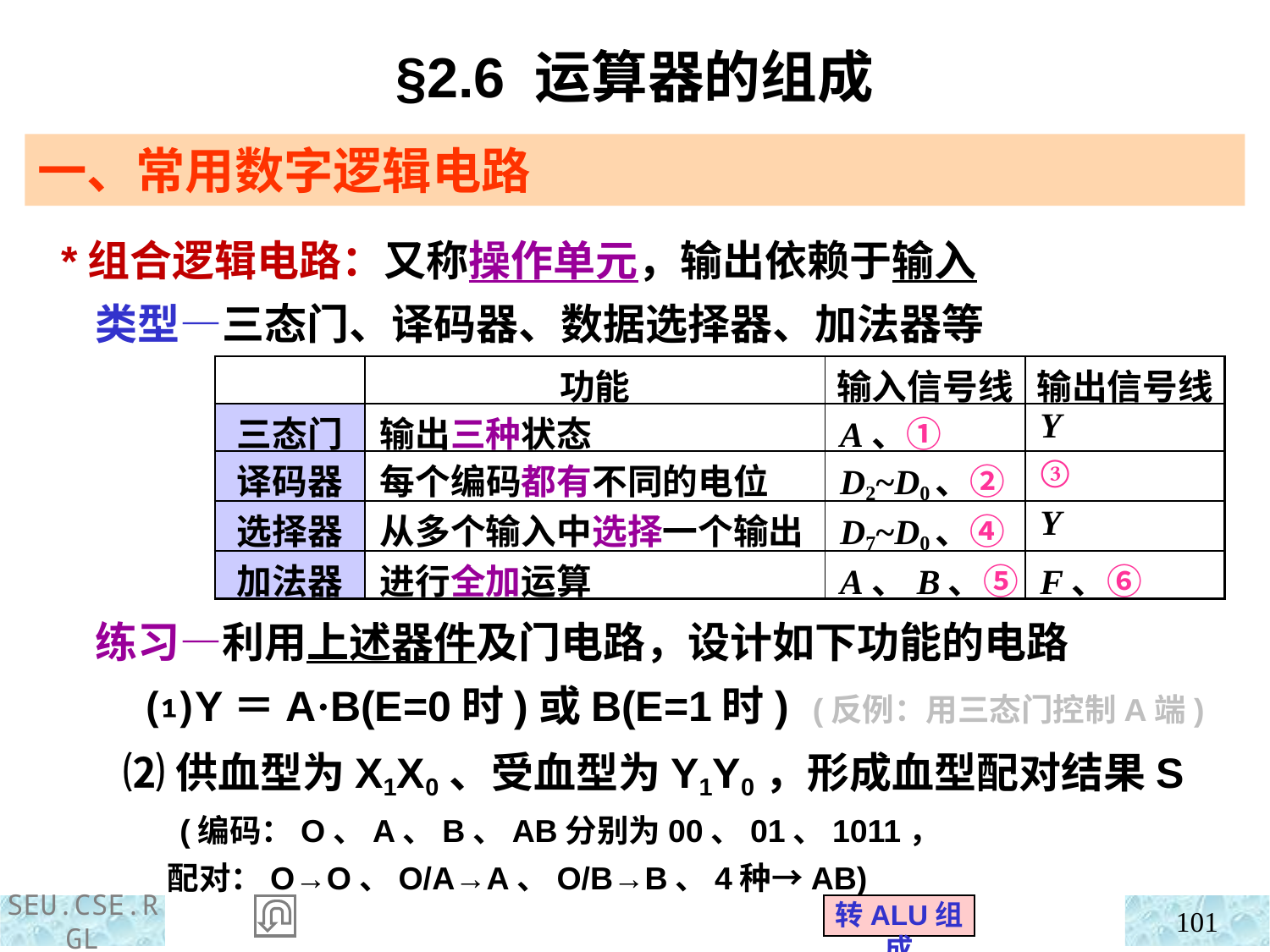

§2.6 运算器的组成
一、常用数字逻辑电路
  *组合逻辑电路：又称操作单元，输出依赖于输入
     类型—三态门、译码器、数据选择器、加法器等
|  | 功能 | 输入信号线 | 输出信号线 |
| --- | --- | --- | --- |
| 三态门 | 输出三种状态 | A、① | Y |
| 译码器 | 每个编码都有不同的电位 | D2~D0、② | ③ |
| 选择器 | 从多个输入中选择一个输出 | D7~D0、④ | Y |
| 加法器 | 进行全加运算 | A、B、⑤ | F、⑥ |
     练习—利用上述器件及门电路，设计如下功能的电路
         ⑴Y＝A·B(E=0时)或B(E=1时)  (反例：用三态门控制A端)
         ⑵供血型为X1X0、受血型为Y1Y0，形成血型配对结果S
                (编码：O、A、B、AB分别为00、01、1011，
                 配对：O→O、O/A→A、O/B→B、4种→AB)
转ALU组成

101